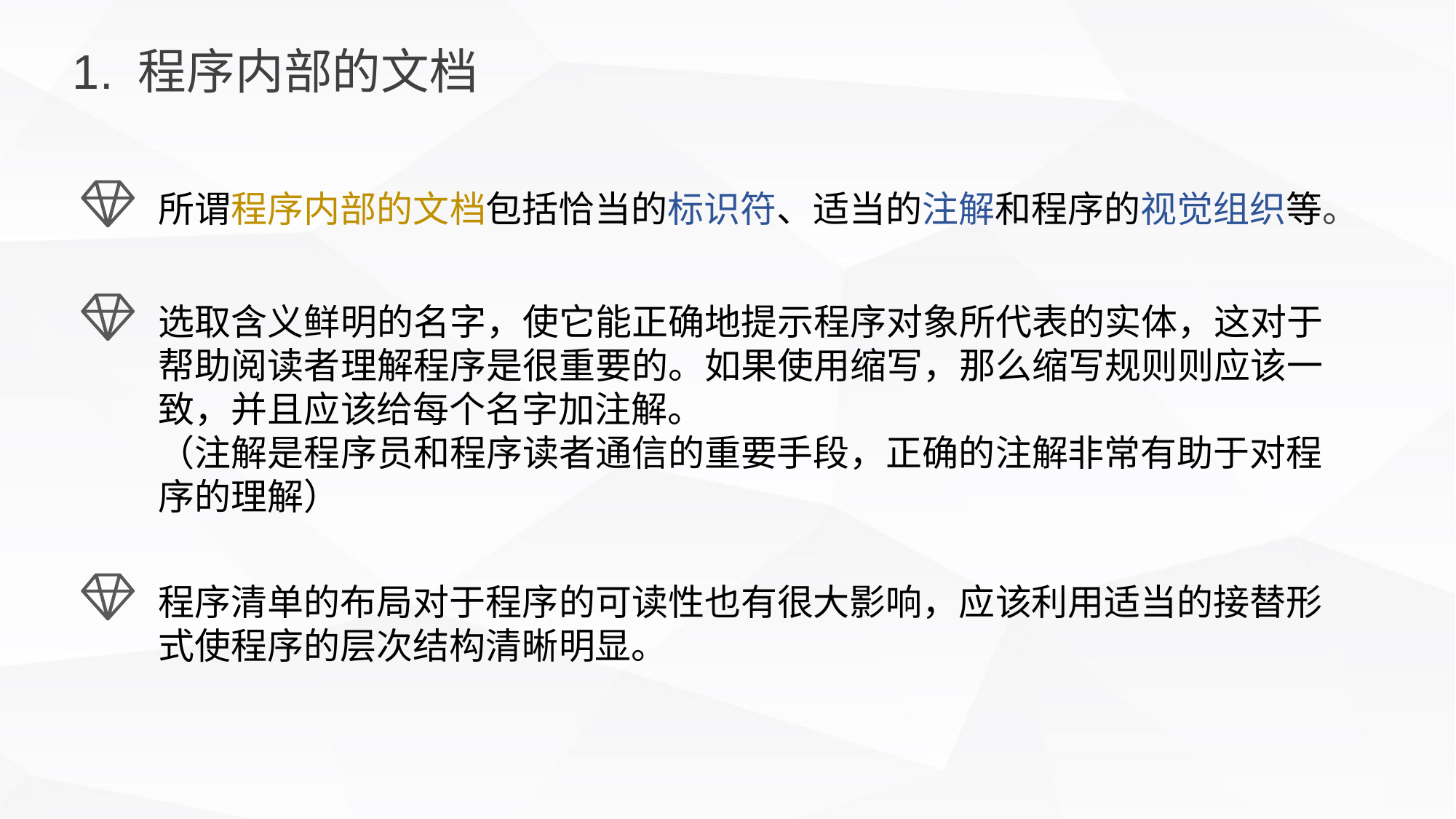

1. 程序内部的文档

所谓程序内部的文档包括恰当的标识符、适当的注解和程序的视觉组织等。

选取含义鲜明的名字，使它能正确地提示程序对象所代表的实体，这对于帮助阅读者理解程序是很重要的。如果使用缩写，那么缩写规则则应该一致，并且应该给每个名字加注解。
（注解是程序员和程序读者通信的重要手段，正确的注解非常有助于对程序的理解）

程序清单的布局对于程序的可读性也有很大影响，应该利用适当的接替形式使程序的层次结构清晰明显。